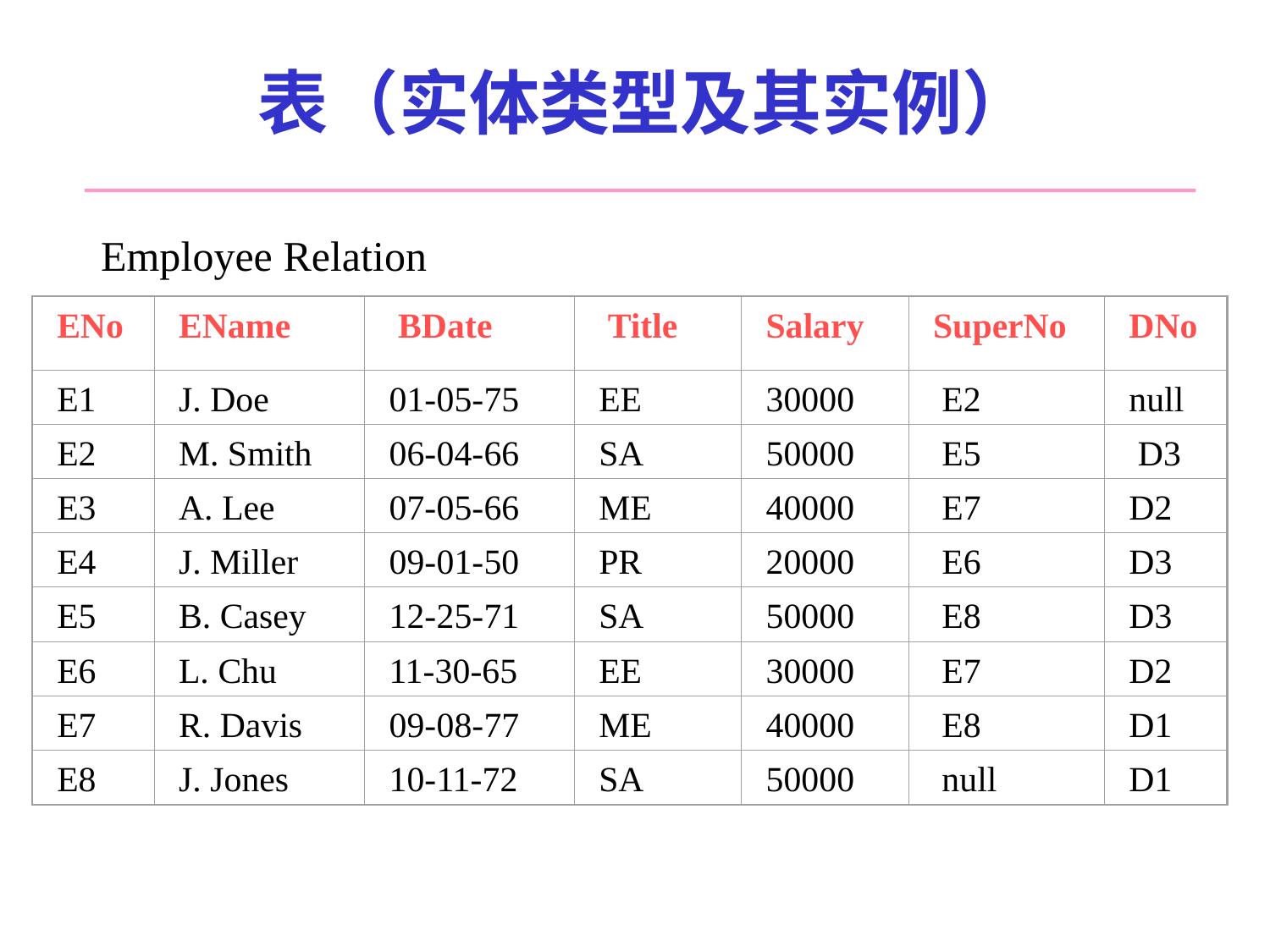

# 表（实体类型及其实例）
Employee Relation

ENo

EName

 BDate

 Title

Salary

SuperNo

DNo

E1

J. Doe

01-05-75

EE

30000

 E2

null

E2

M. Smith

06-04-66

SA

50000

 E5

 D3

E3

A. Lee

07-05-66

ME

40000

 E7

D2

E4

J. Miller

09-01-50

PR

20000

 E6

D3

E5

B. Casey

12-25-71

SA

50000

 E8

D3

E6

L. Chu

11-30-65

EE

30000

 E7

D2

E7

R. Davis

09-08-77

ME

40000

 E8

D1

E8

J. Jones

10-11-72

SA

50000

 null

D1